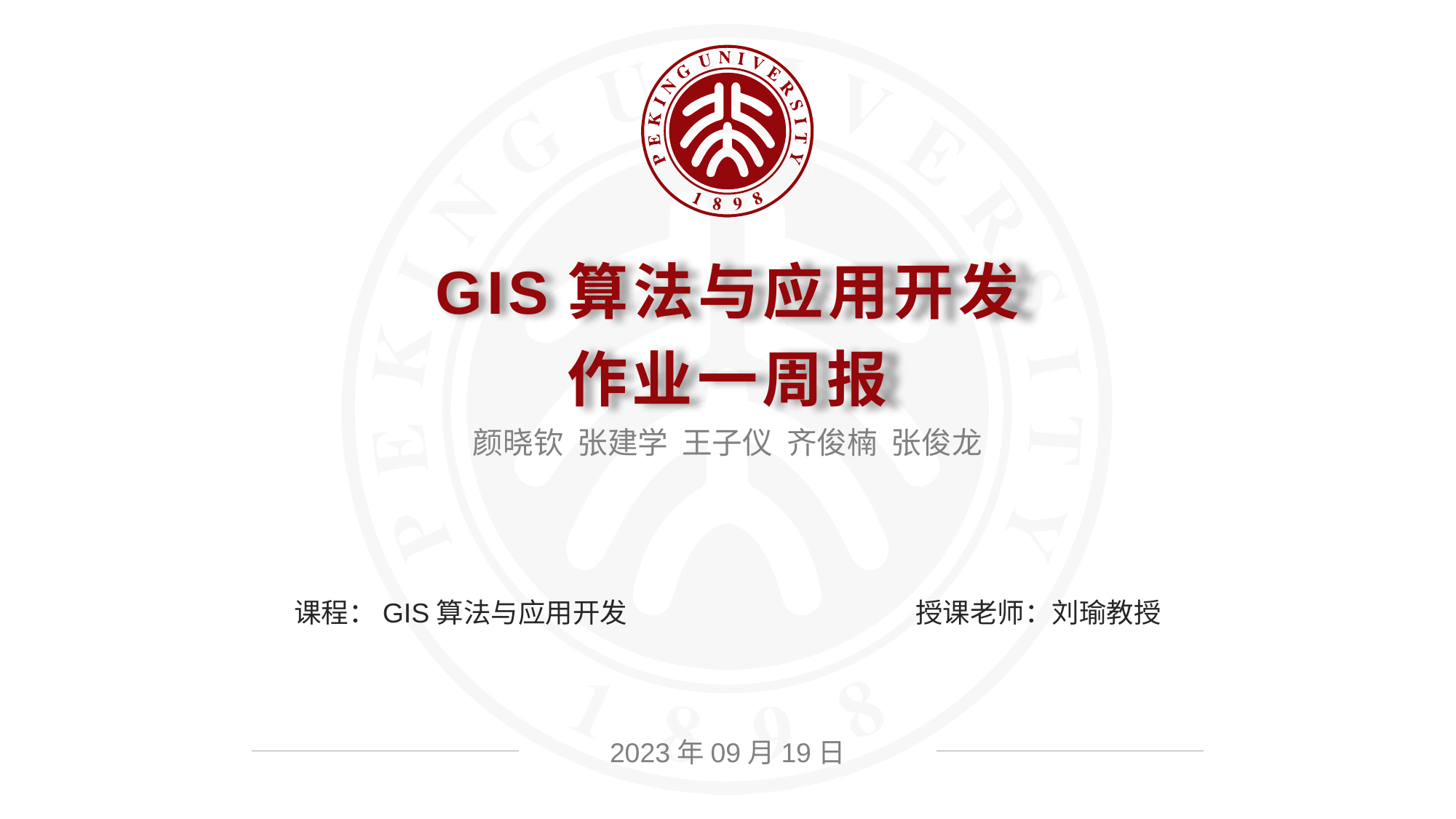

GIS算法与应用开发
作业一周报
颜晓钦  张建学  王子仪  齐俊楠  张俊龙
课程：GIS算法与应用开发
授课老师：刘瑜教授
2023年09月19日